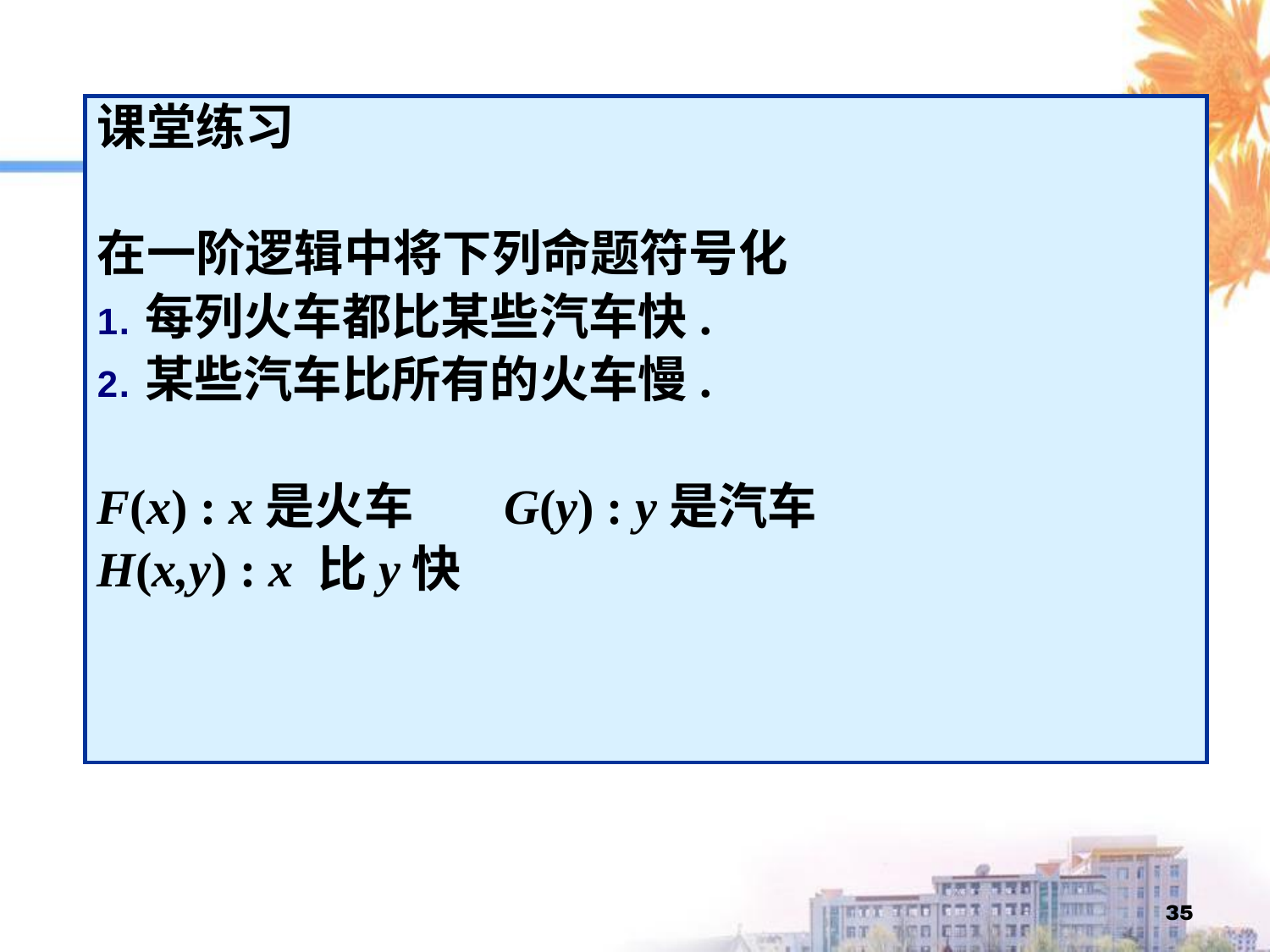

课堂练习

在一阶逻辑中将下列命题符号化
每列火车都比某些汽车快.
某些汽车比所有的火车慢.

F(x) : x是火车       G(y) : y是汽车
H(x,y) : x 比y快

35